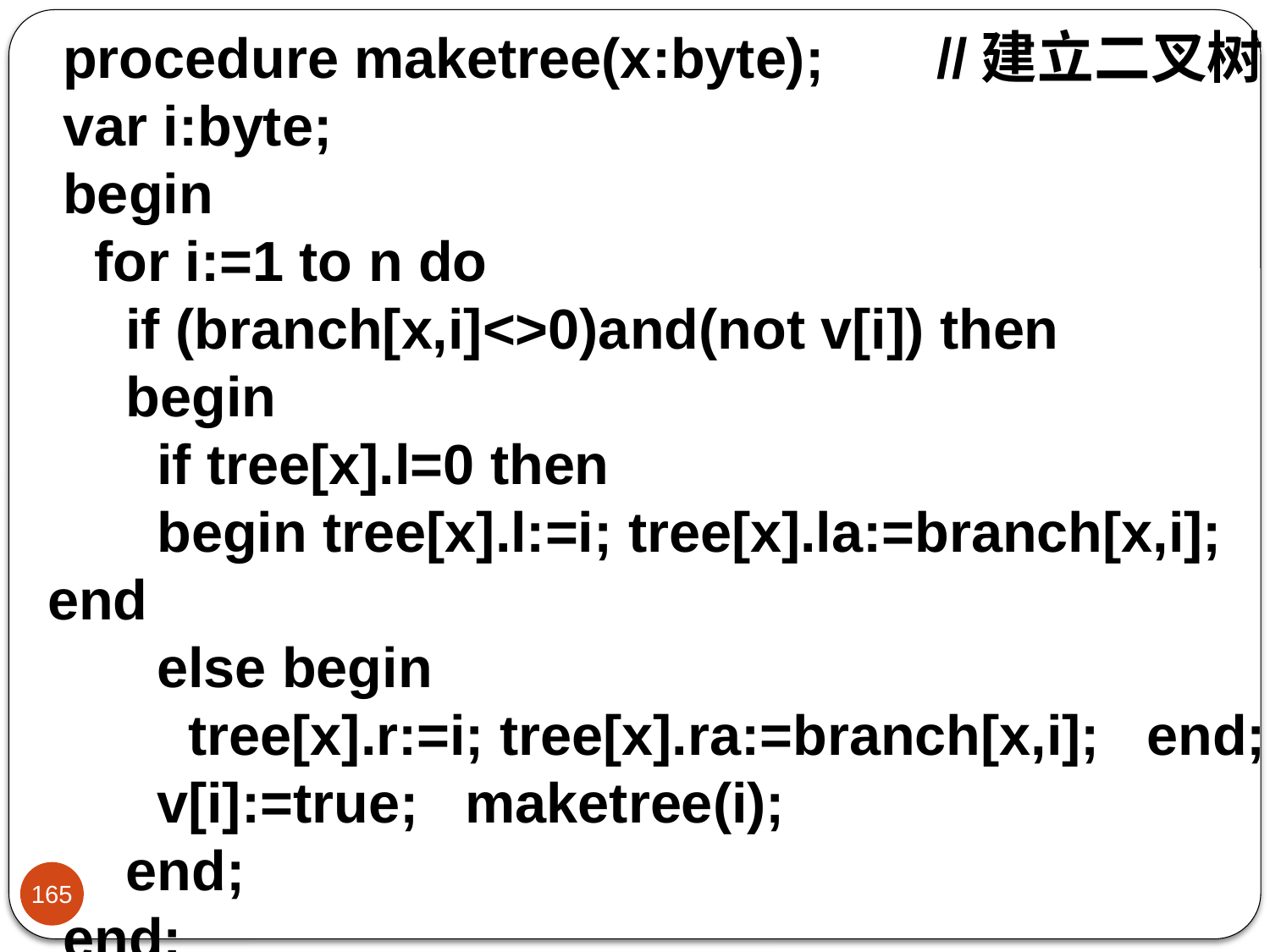

procedure maketree(x:byte);	//建立二叉树
 var i:byte;
 begin
   for i:=1 to n do
     if (branch[x,i]<>0)and(not v[i]) then
     begin
       if tree[x].l=0 then
       begin tree[x].l:=i; tree[x].la:=branch[x,i]; end
       else begin
         tree[x].r:=i; tree[x].ra:=branch[x,i];   end;
       v[i]:=true;   maketree(i);
     end;
 end;
165